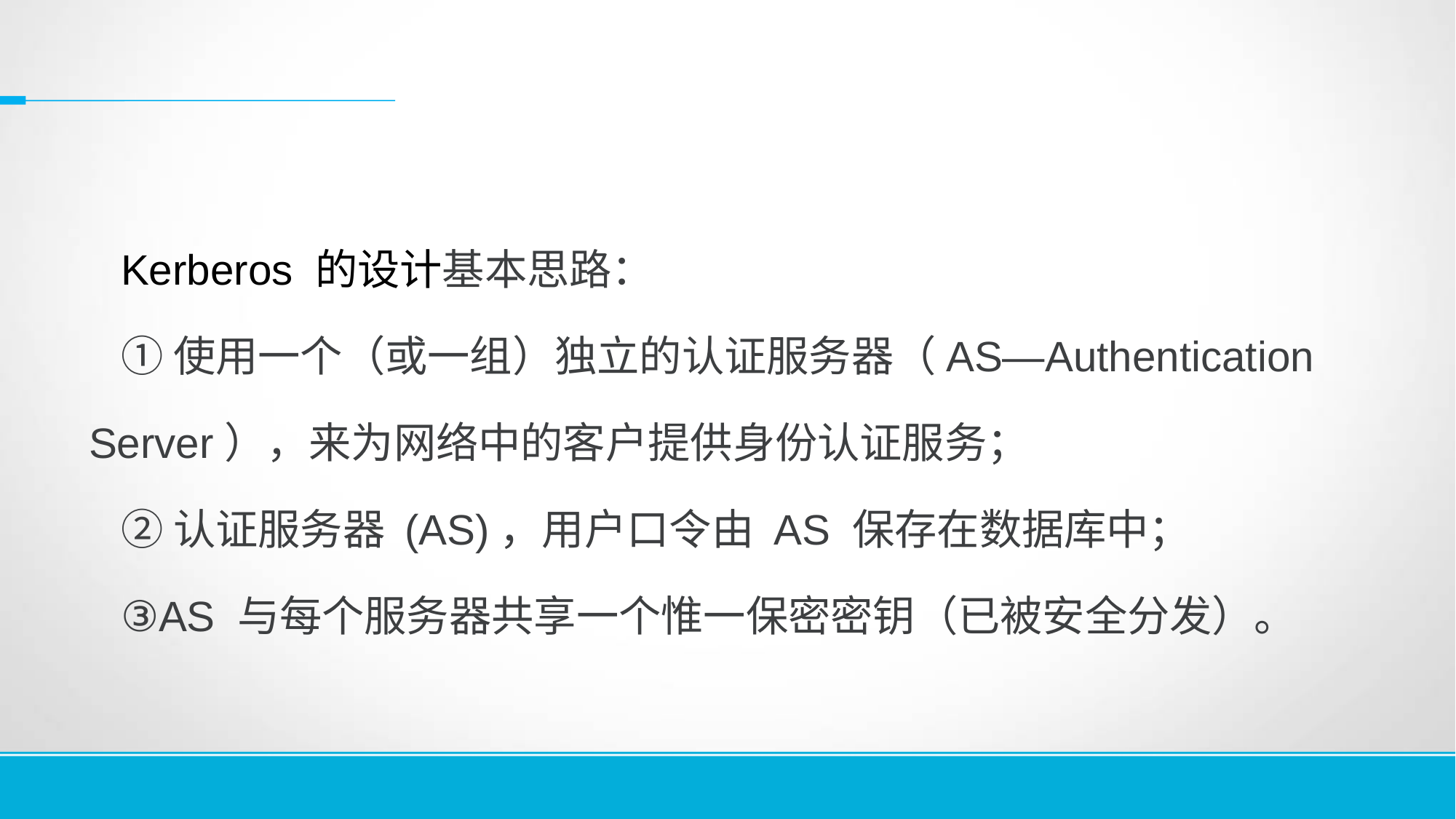

Kerberos 的设计基本思路：
①使用一个（或一组）独立的认证服务器（AS—Authentication Server），来为网络中的客户提供身份认证服务；
②认证服务器 (AS)，用户口令由 AS 保存在数据库中；
③AS 与每个服务器共享一个惟一保密密钥（已被安全分发）。